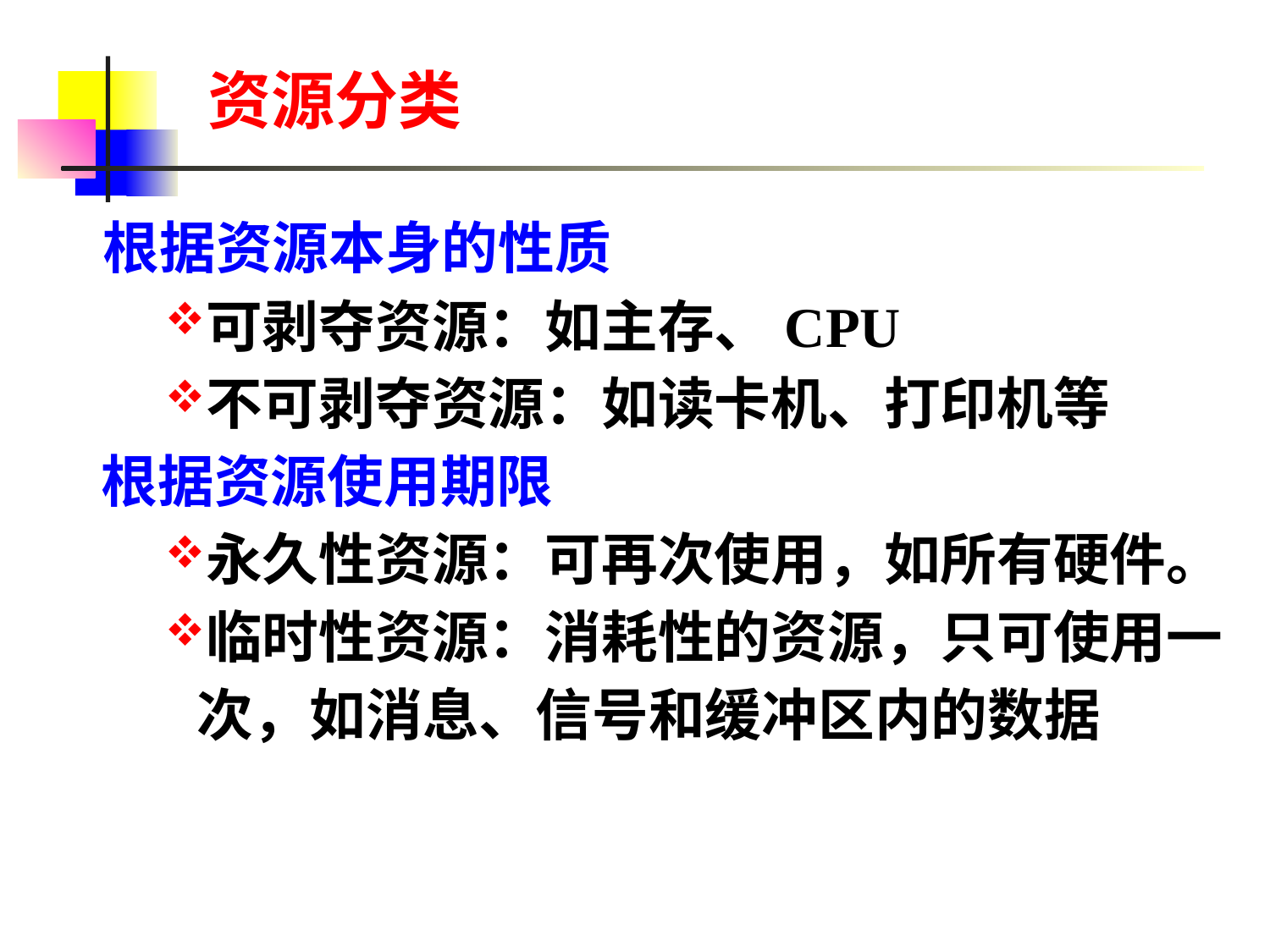

资源分类
    根据资源本身的性质
可剥夺资源：如主存、CPU
不可剥夺资源：如读卡机、打印机等
根据资源使用期限
永久性资源：可再次使用，如所有硬件。
临时性资源：消耗性的资源，只可使用一次，如消息、信号和缓冲区内的数据